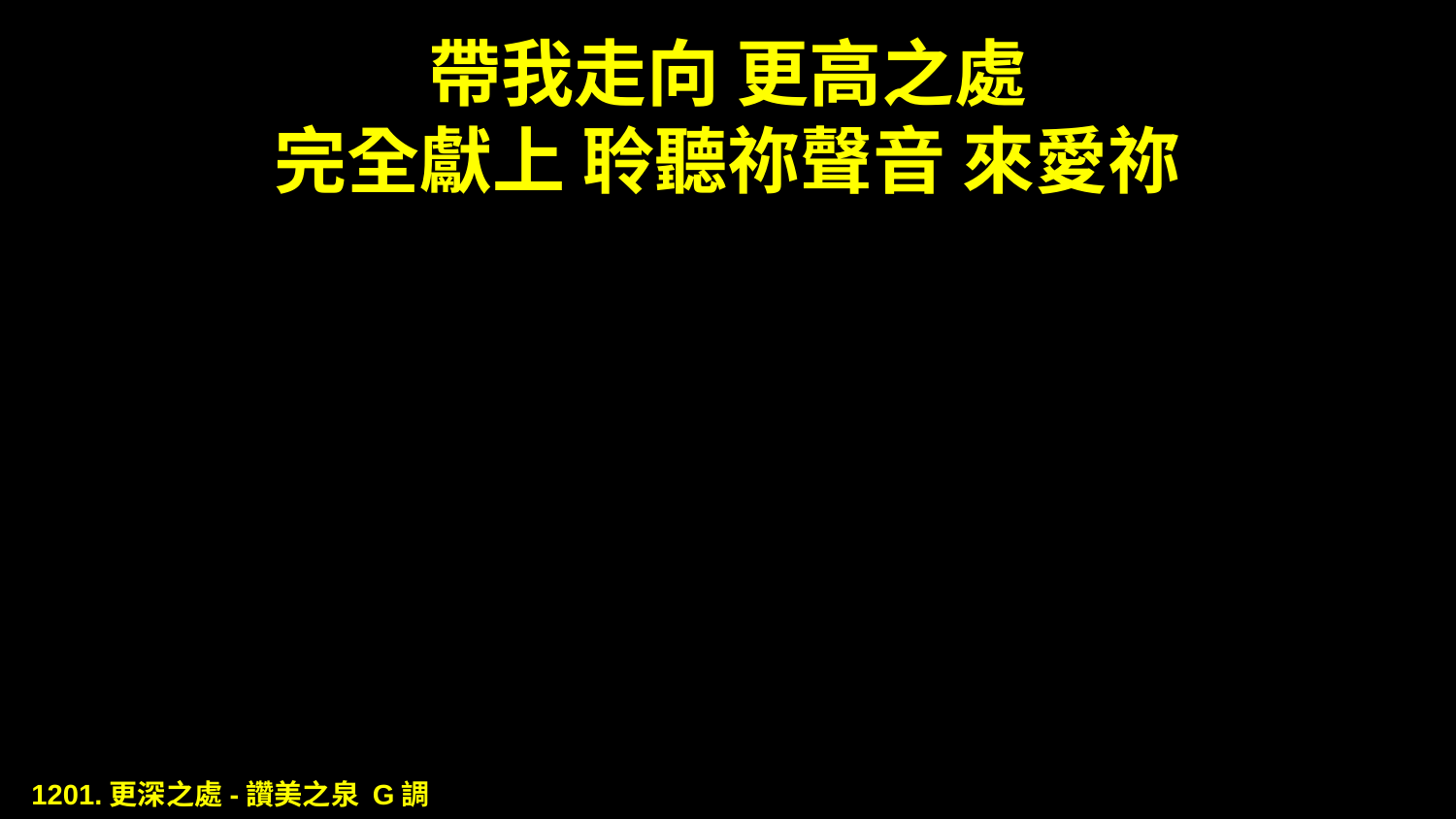

# 帶我走向 更高之處 完全獻上 聆聽祢聲音 來愛祢
1201.更深之處-讚美之泉 G調